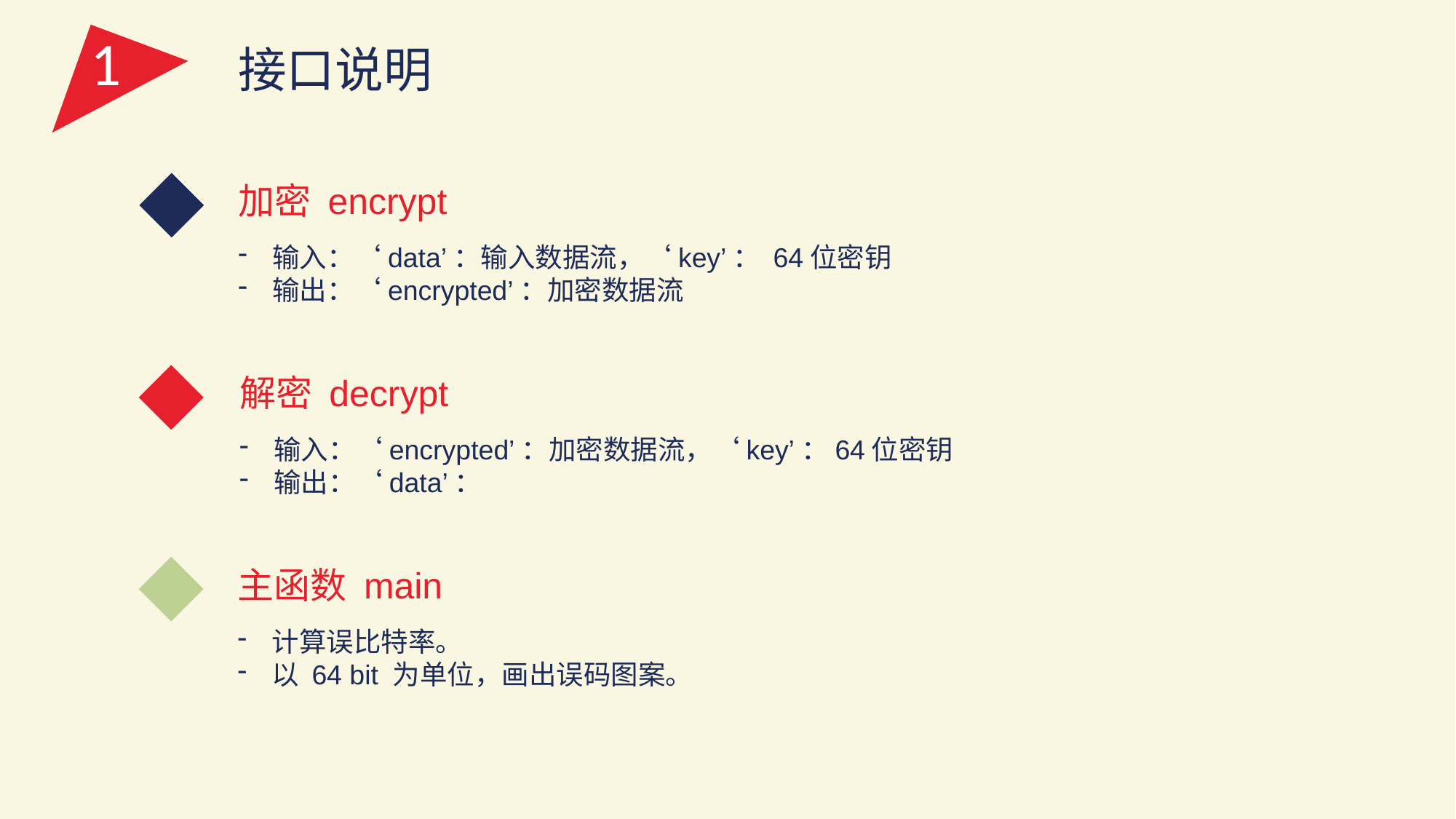

1

接口说明

加密 encrypt

输入：‘data’：输入数据流，‘key’： 64位密钥
输出：‘encrypted’：加密数据流

解密 decrypt

输入：‘encrypted’：加密数据流，‘key’：64位密钥
输出：‘data’：

主函数 main

计算误比特率。
以 64 bit 为单位，画出误码图案。